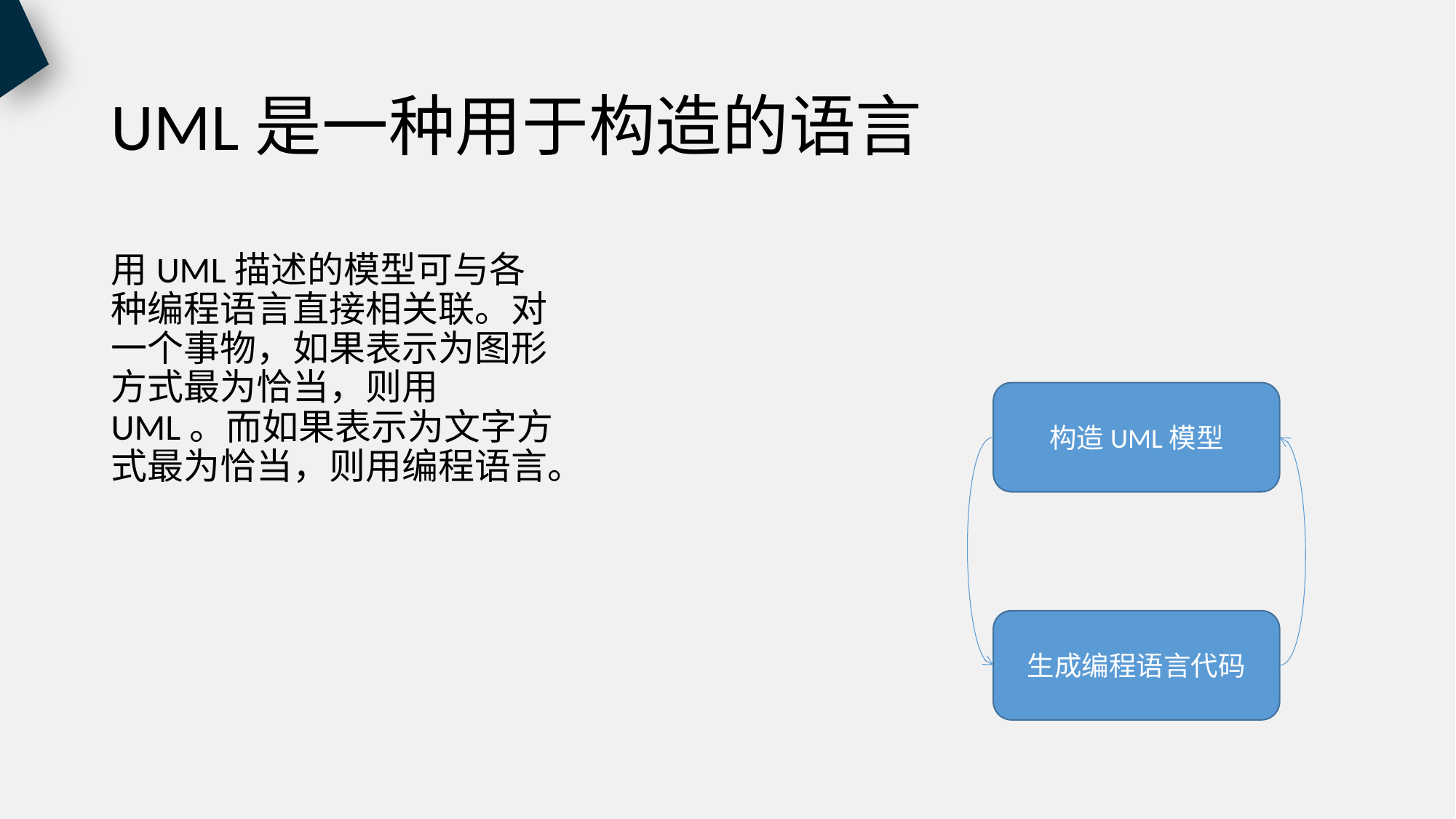

# UML是一种用于构造的语言

用UML描述的模型可与各种编程语言直接相关联。对一个事物，如果表示为图形方式最为恰当，则用UML。而如果表示为文字方式最为恰当，则用编程语言。
构造UML模型
生成编程语言代码